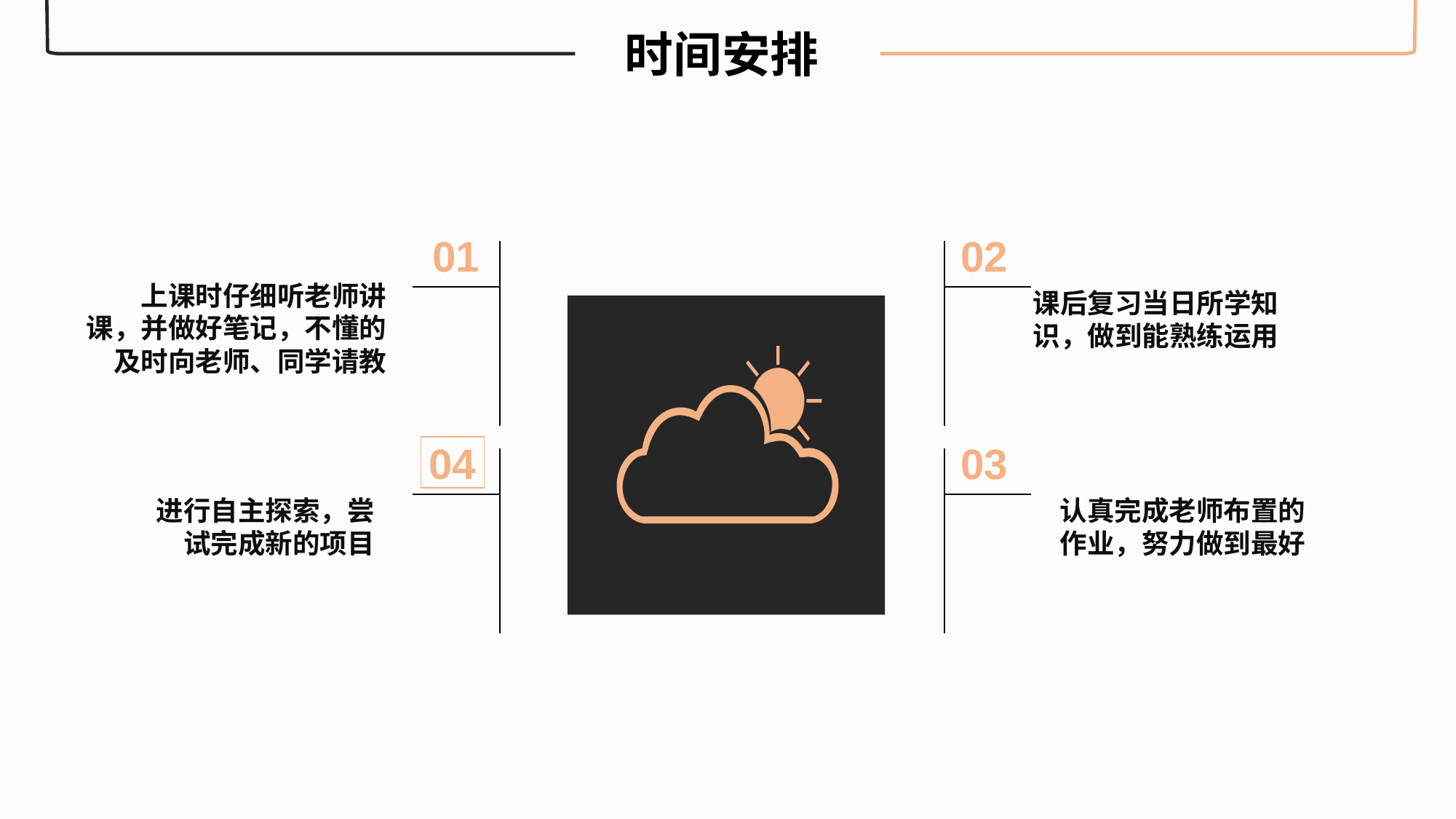

时间安排
01
02
上课时仔细听老师讲
课，并做好笔记，不懂的
及时向老师、同学请教
课后复习当日所学知
识，做到能熟练运用

04
03
进行自主探索，尝
试完成新的项目
认真完成老师布置的
作业，努力做到最好